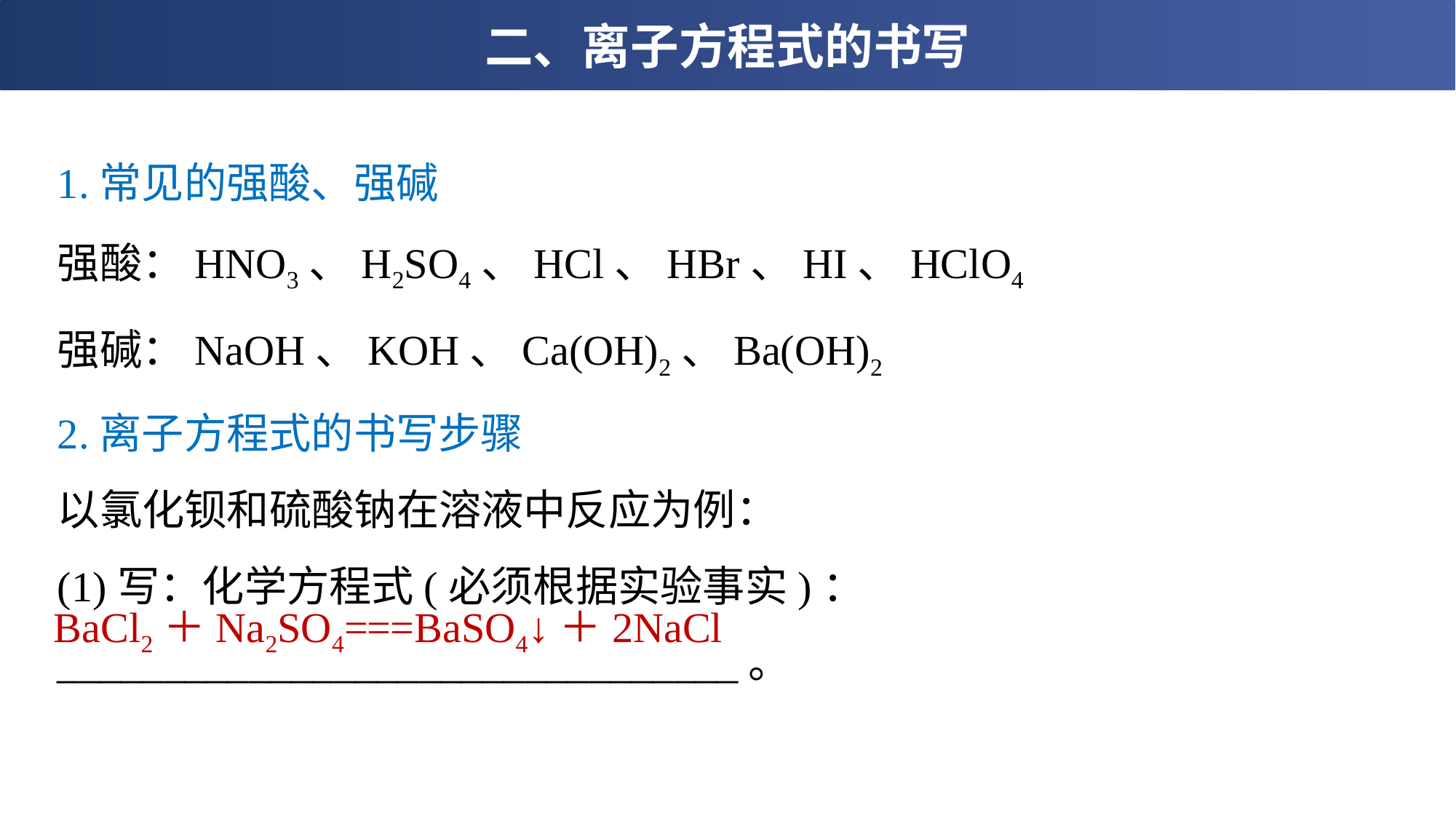

二、离子方程式的书写
1.常见的强酸、强碱
强酸：HNO3、H2SO4、HCl、HBr、HI、HClO4
强碱：NaOH、KOH、Ca(OH)2、Ba(OH)2
2.离子方程式的书写步骤
以氯化钡和硫酸钠在溶液中反应为例：
(1)写：化学方程式(必须根据实验事实)：
________________________________。
BaCl2＋Na2SO4===BaSO4↓＋2NaCl